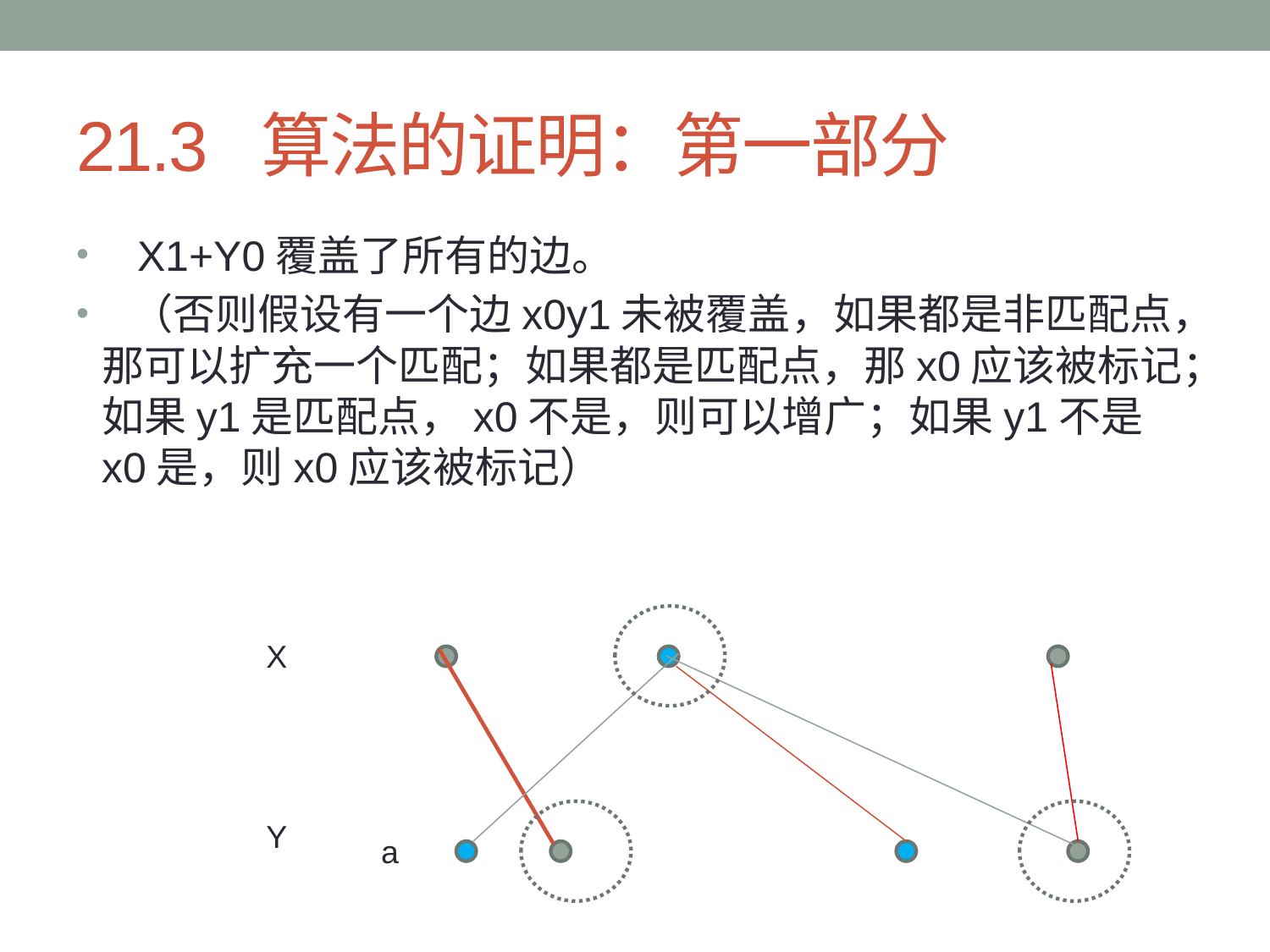

# 21.3  算法的证明：第一部分
   X1+Y0覆盖了所有的边。
  （否则假设有一个边x0y1未被覆盖，如果都是非匹配点，那可以扩充一个匹配；如果都是匹配点，那x0应该被标记；如果y1是匹配点，x0不是，则可以增广；如果y1不是x0是，则x0应该被标记）

X

Y
a